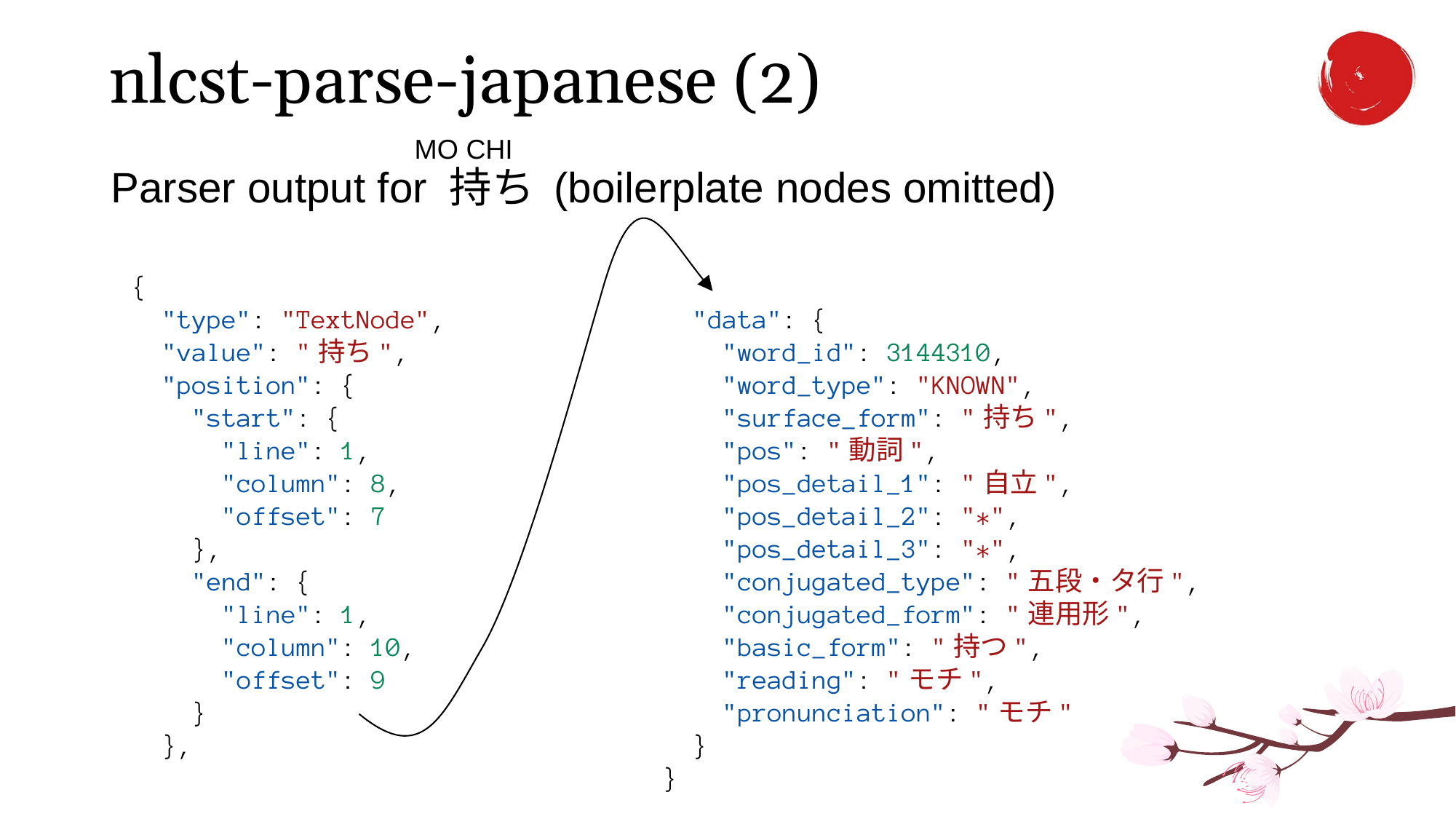

# nlcst-parse-japanese (2)
MO CHI
Parser output for 持ち (boilerplate nodes omitted)

{
  "type": "TextNode",
  "value": "持ち",
  "position": {
    "start": {
      "line": 1,
      "column": 8,
      "offset": 7
    },
    "end": {
      "line": 1,
      "column": 10,
      "offset": 9
    }
  },
  "data": {
    "word_id": 3144310,
    "word_type": "KNOWN",
    "surface_form": "持ち",
    "pos": "動詞",
    "pos_detail_1": "自立",
    "pos_detail_2": "*",
    "pos_detail_3": "*",
    "conjugated_type": "五段・タ行",
    "conjugated_form": "連用形",
    "basic_form": "持つ",
    "reading": "モチ",
    "pronunciation": "モチ"
  }
}